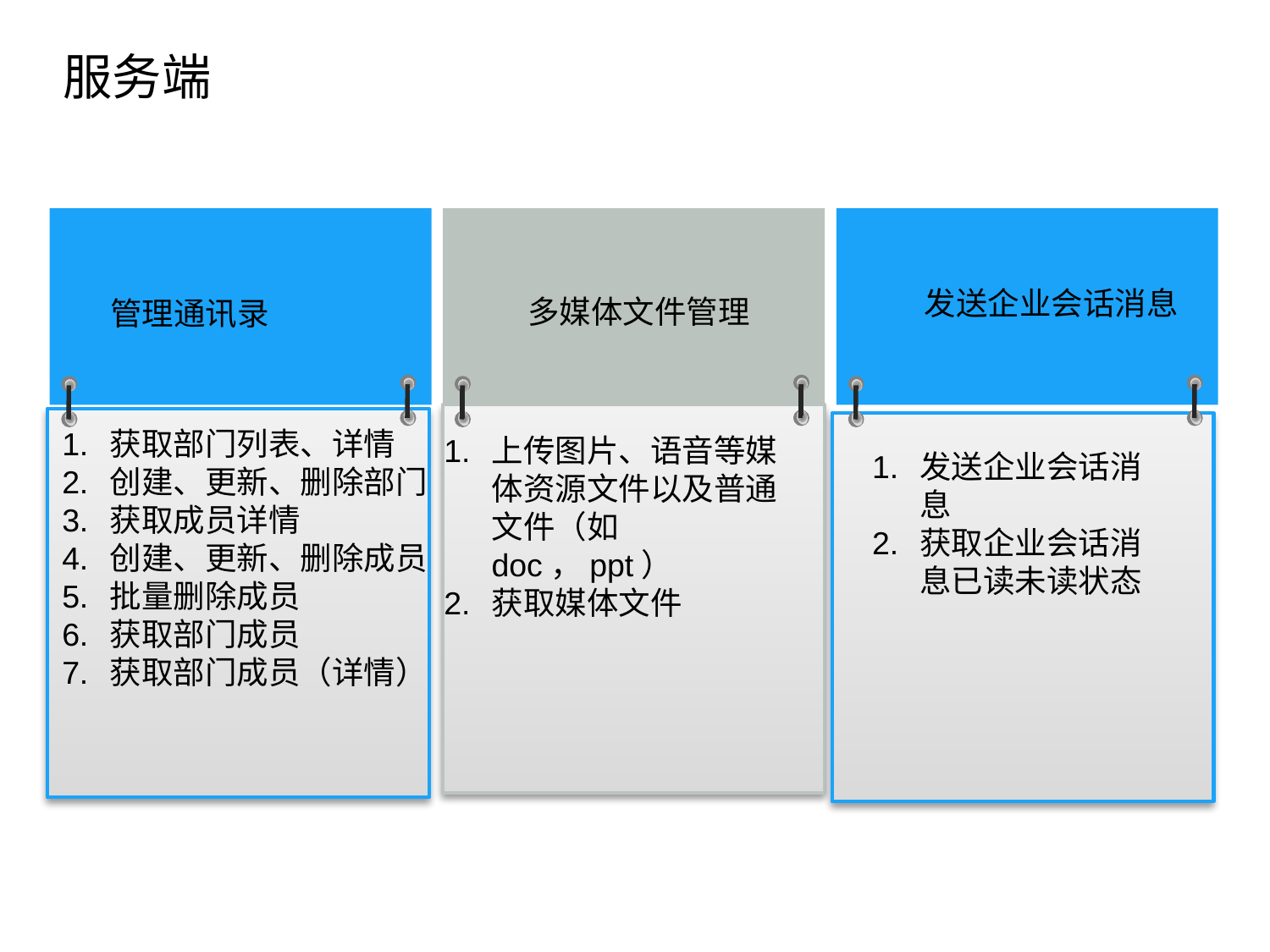

服务端

点击添加文本
发送企业会话消息
多媒体文件管理
管理通讯录

获取部门列表、详情
创建、更新、删除部门
获取成员详情
创建、更新、删除成员
批量删除成员
获取部门成员
获取部门成员（详情）
点击添加文本
上传图片、语音等媒体资源文件以及普通文件（如doc，ppt）
获取媒体文件
发送企业会话消息
获取企业会话消息已读未读状态
点击添加文本
点击添加文本